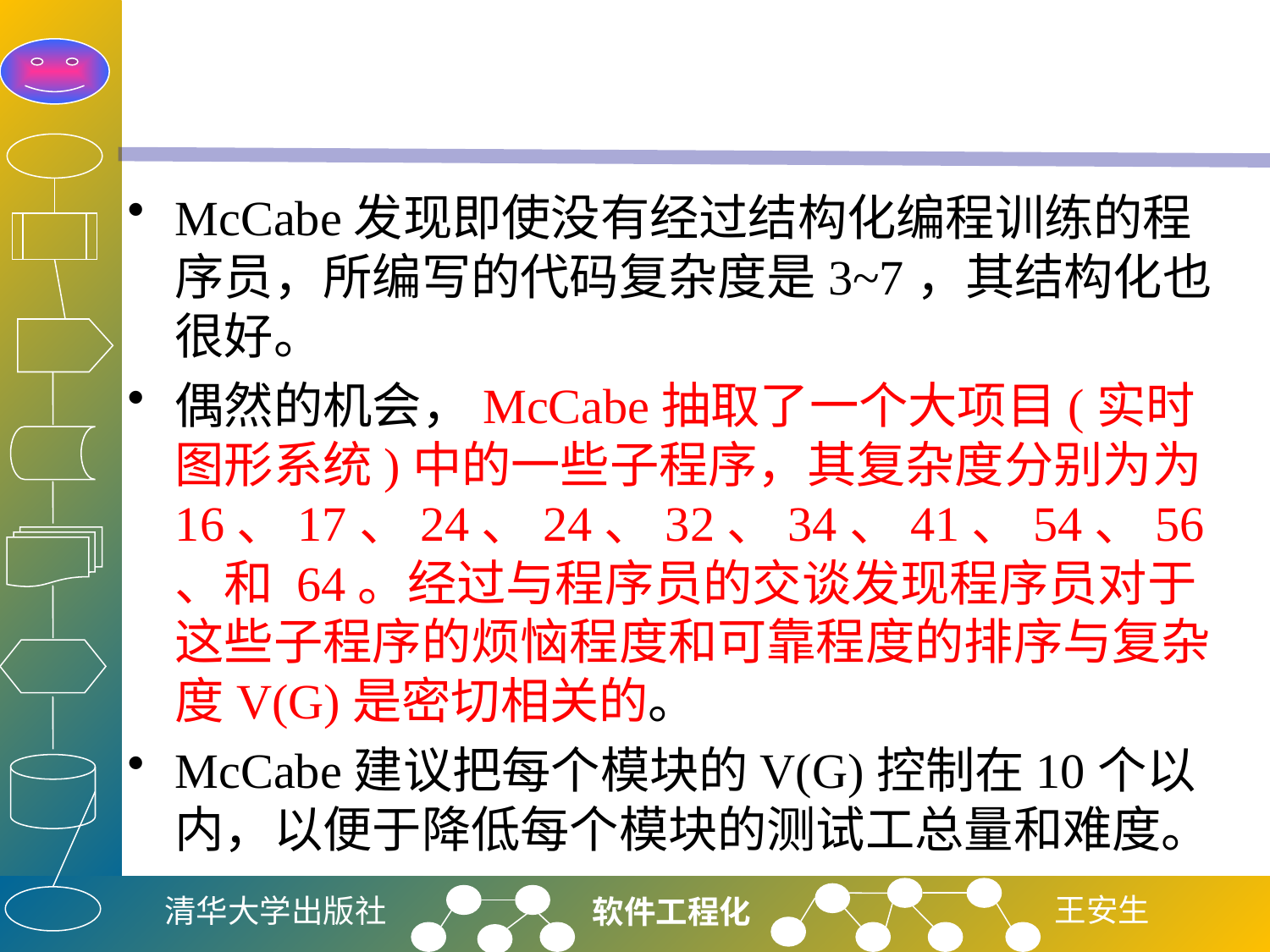

#
McCabe发现即使没有经过结构化编程训练的程序员，所编写的代码复杂度是3~7，其结构化也很好。
偶然的机会，McCabe抽取了一个大项目(实时图形系统)中的一些子程序，其复杂度分别为为16、17、24、24、32、34、41、54、56、和 64。经过与程序员的交谈发现程序员对于这些子程序的烦恼程度和可靠程度的排序与复杂度V(G)是密切相关的。
McCabe建议把每个模块的V(G)控制在10个以内，以便于降低每个模块的测试工总量和难度。